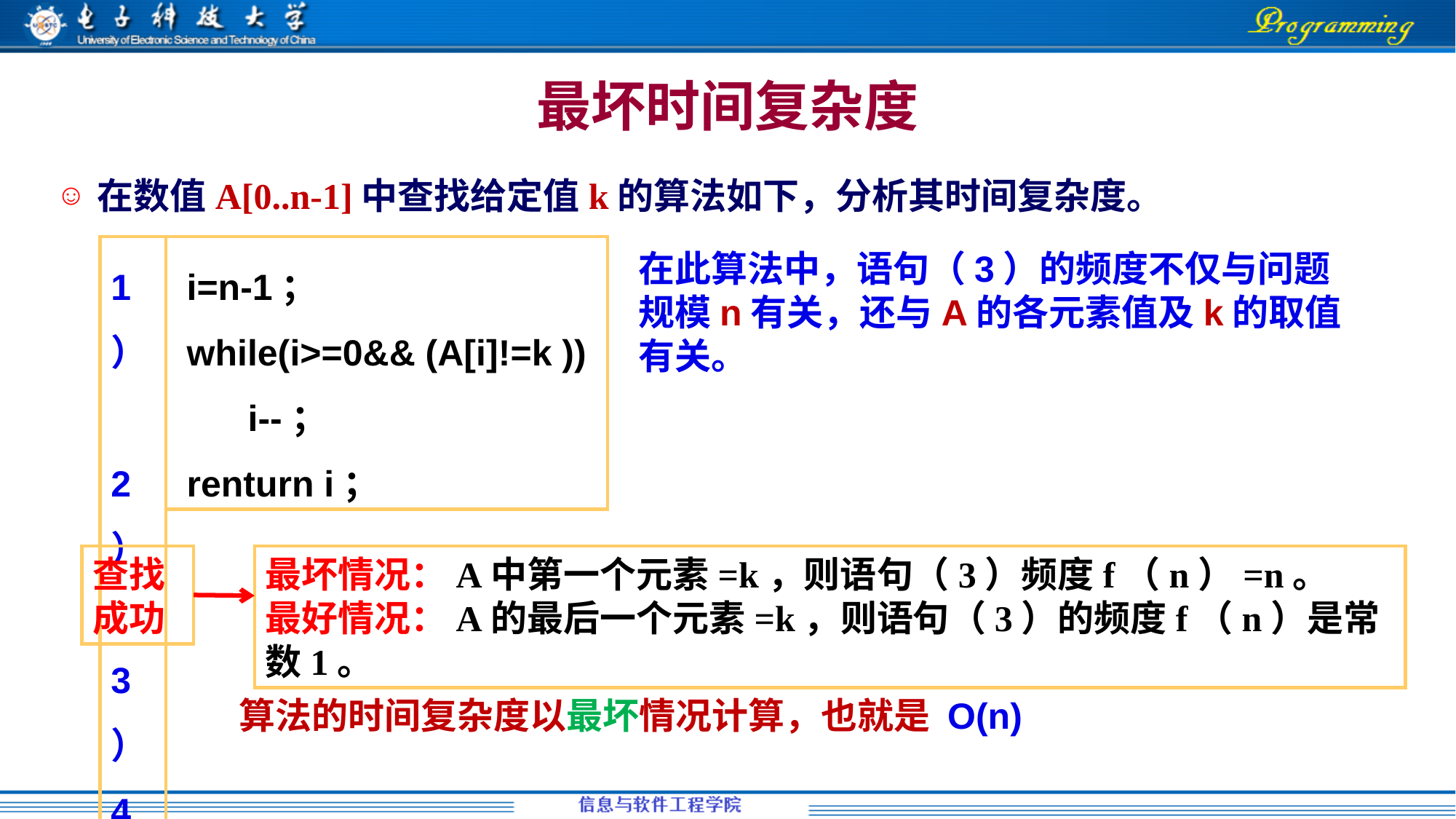

# 最坏时间复杂度
在数值A[0..n-1]中查找给定值k的算法如下，分析其时间复杂度。
1）
2）
3）
4）
 i=n-1；
 while(i>=0&& (A[i]!=k ))
       i--；
 renturn i；
在此算法中，语句（3）的频度不仅与问题规模n有关，还与A的各元素值及k的取值有关。
查找成功
最坏情况：A中第一个元素=k，则语句（3）频度f（n）=n。
最好情况：A的最后一个元素=k，则语句（3）的频度f（n）是常数1。
算法的时间复杂度以最坏情况计算，也就是 O(n)